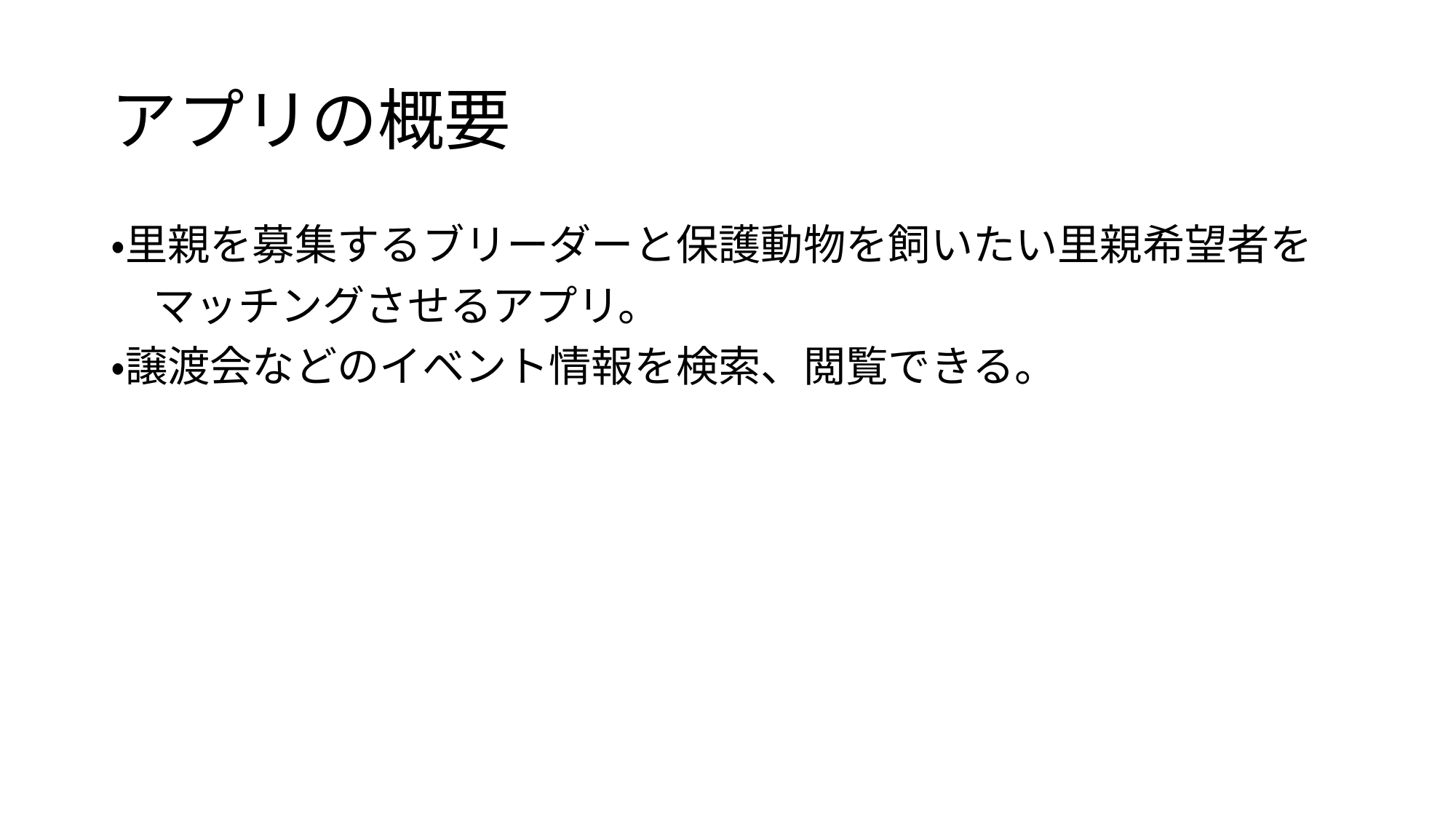

# アプリの概要
・里親を募集するブリーダーと保護動物を飼いたい里親希望者を
　マッチングさせるアプリ。
・譲渡会などのイベント情報を検索、閲覧できる。